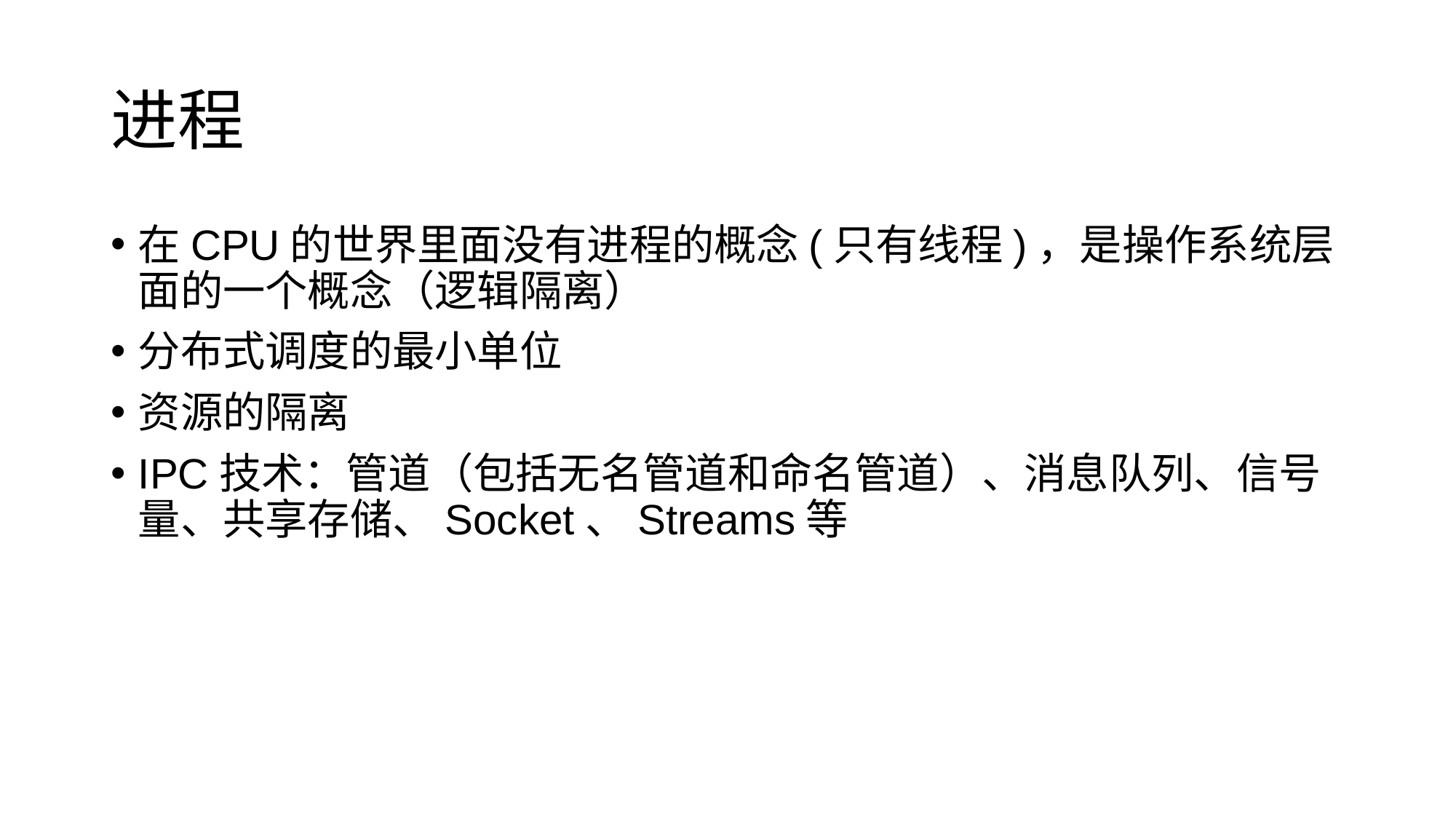

# 进程
在CPU的世界里面没有进程的概念(只有线程)，是操作系统层面的一个概念（逻辑隔离）
分布式调度的最小单位
资源的隔离
IPC技术：管道（包括无名管道和命名管道）、消息队列、信号量、共享存储、Socket、Streams等